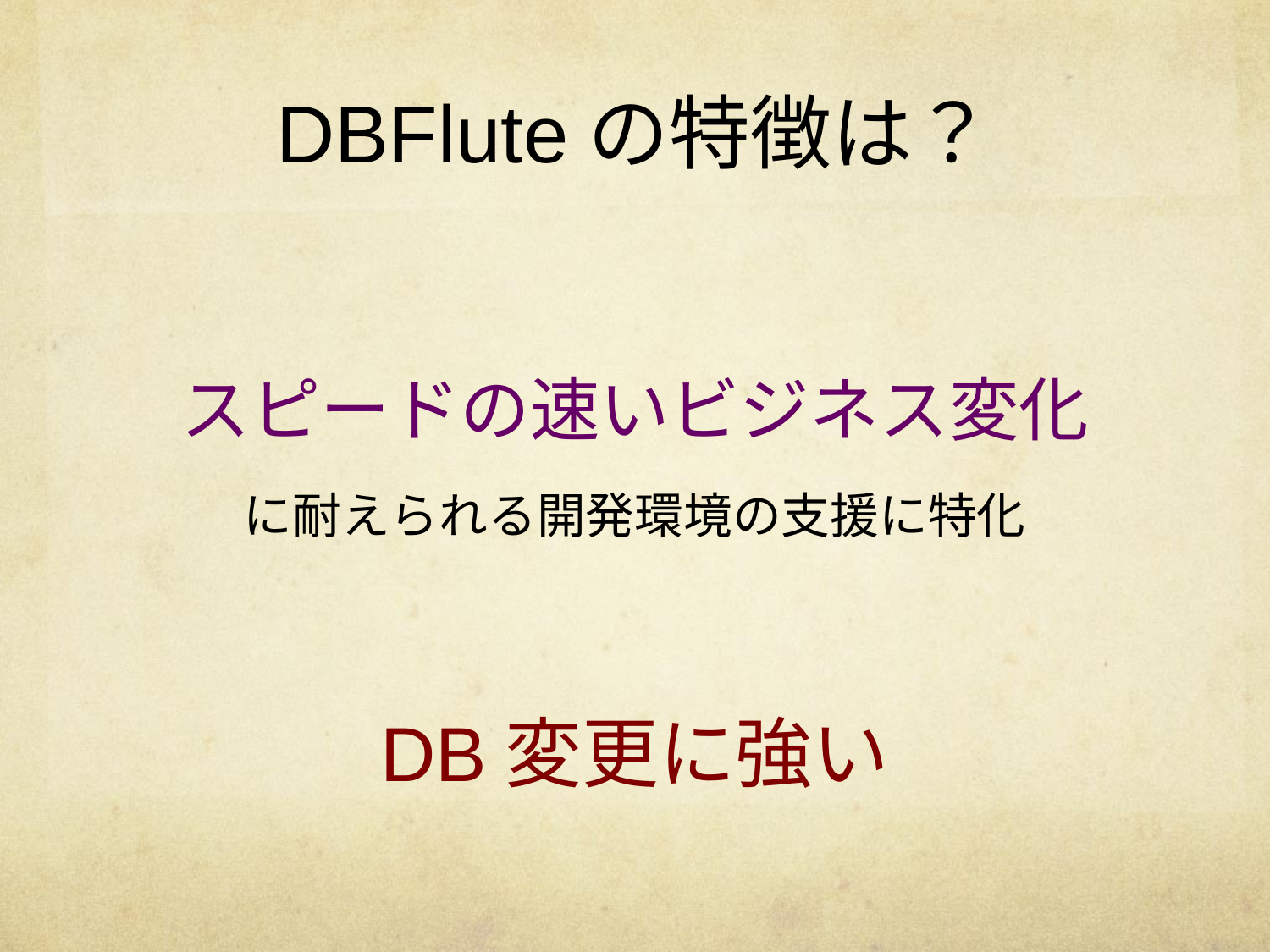

# DBFluteの特徴は？

スピードの速いビジネス変化
に耐えられる開発環境の支援に特化

DB変更に強い